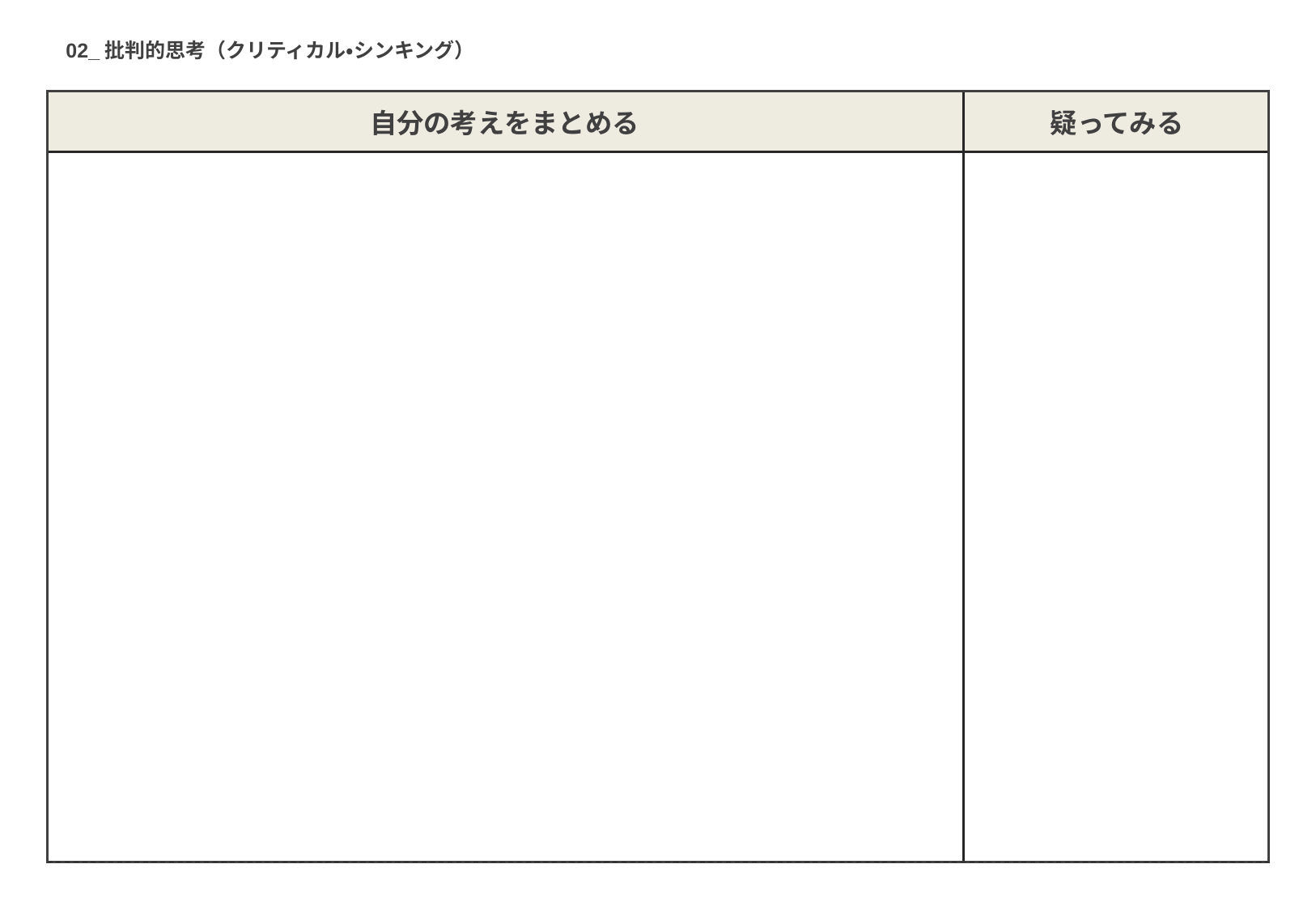

02_批判的思考（クリティカル・シンキング）

自分の考えをまとめる
疑ってみる